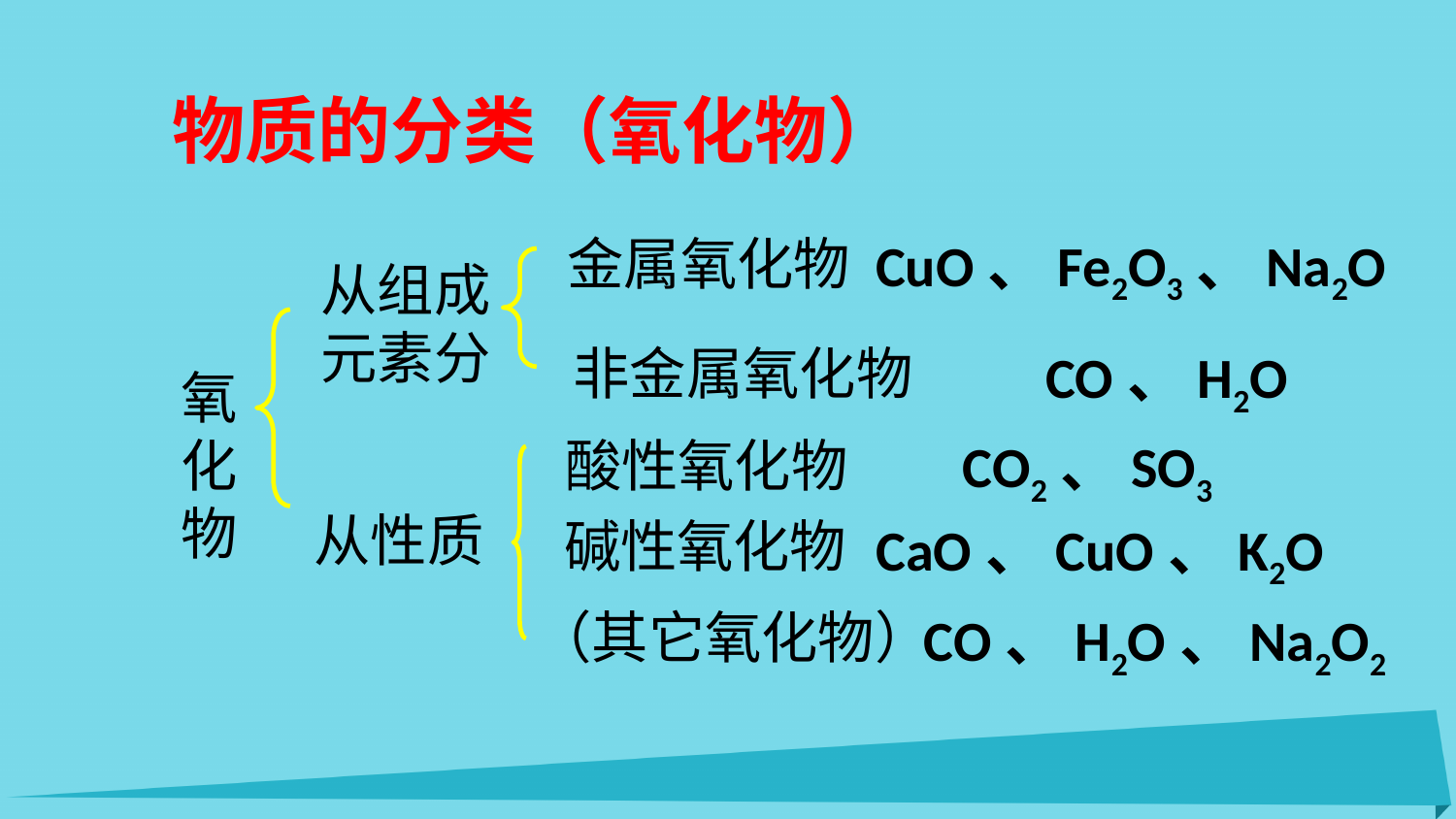

物质的分类（氧化物）
金属氧化物

CuO、Fe2O3、Na2O
从组成元素分

非金属氧化物
CO、H2O
氧
化
物
酸性氧化物

CO2、SO3

从性质
碱性氧化物

CaO、CuO、K2O
（其它氧化物）
CO、H2O、Na2O2